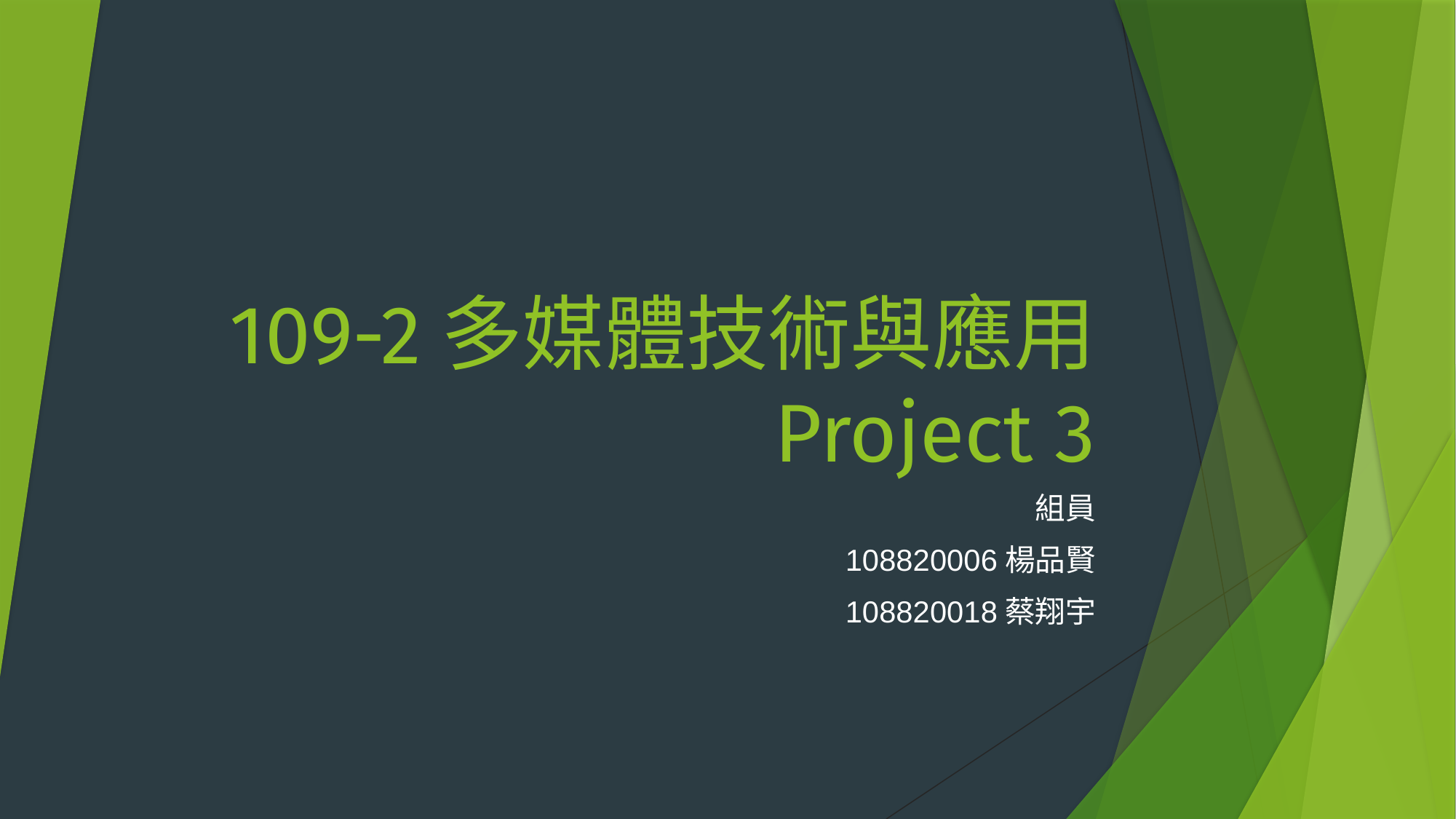

# 109-2多媒體技術與應用 Project 3
組員
108820006楊品賢
108820018蔡翔宇